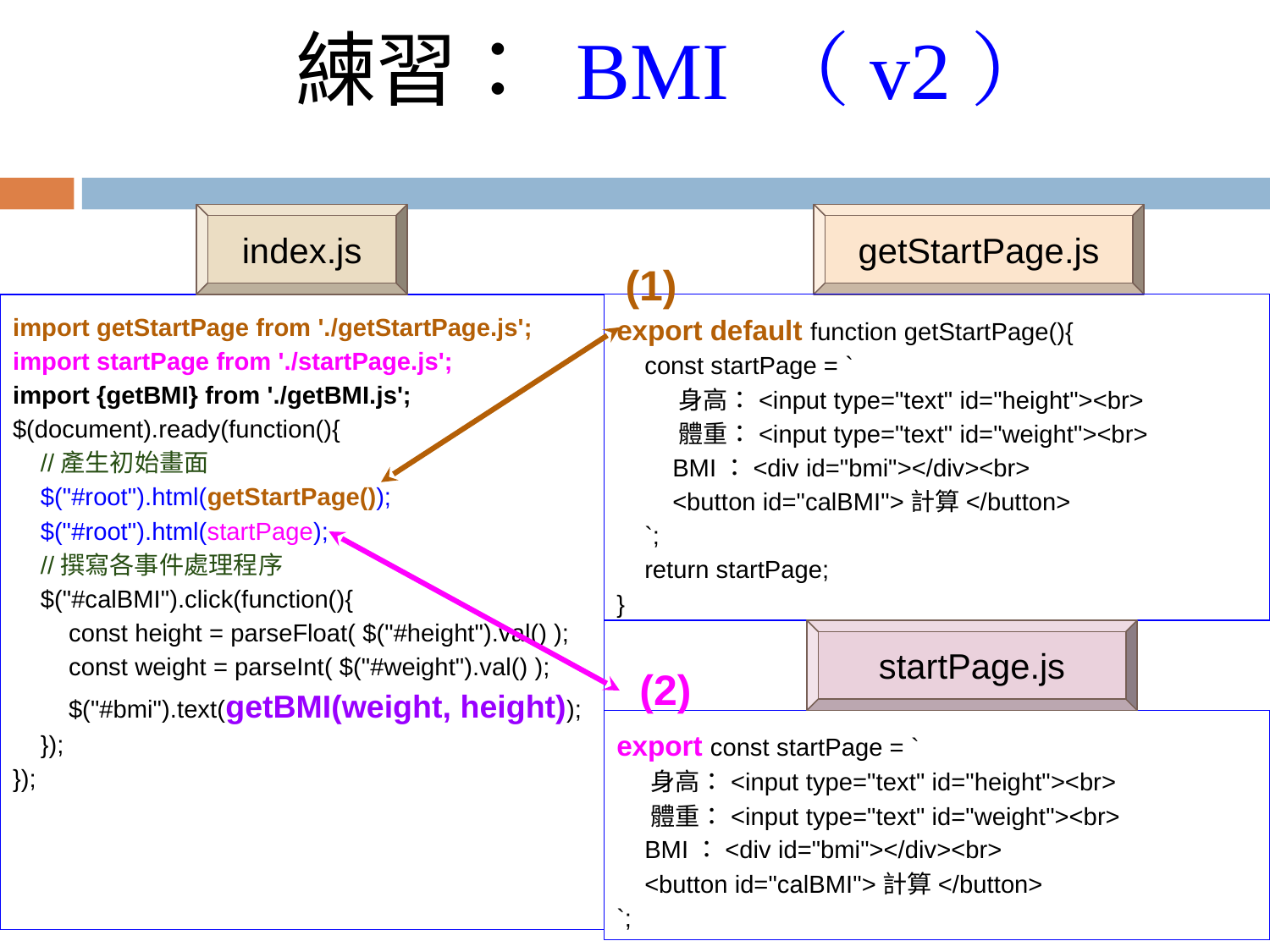

練習： BMI （v2）
index.js
getStartPage.js
(1)
import getStartPage from './getStartPage.js';
import startPage from './startPage.js';
import {getBMI} from './getBMI.js';
$(document).ready(function(){
    //產生初始畫面
    $("#root").html(getStartPage());
    $("#root").html(startPage);
    //撰寫各事件處理程序
    $("#calBMI").click(function(){
        const height = parseFloat( $("#height").val() );
        const weight = parseInt( $("#weight").val() );
        $("#bmi").text(getBMI(weight, height));
    });
});

export default function getStartPage(){
    const startPage = `
        身高：<input type="text" id="height"><br>
        體重：<input type="text" id="weight"><br>
        BMI：<div id="bmi"></div><br>
        <button id="calBMI">計算</button>
    `;
    return startPage;
}

startPage.js
(2)
export const startPage = `
    身高：<input type="text" id="height"><br>
    體重：<input type="text" id="weight"><br>
    BMI：<div id="bmi"></div><br>
    <button id="calBMI">計算</button>
`;